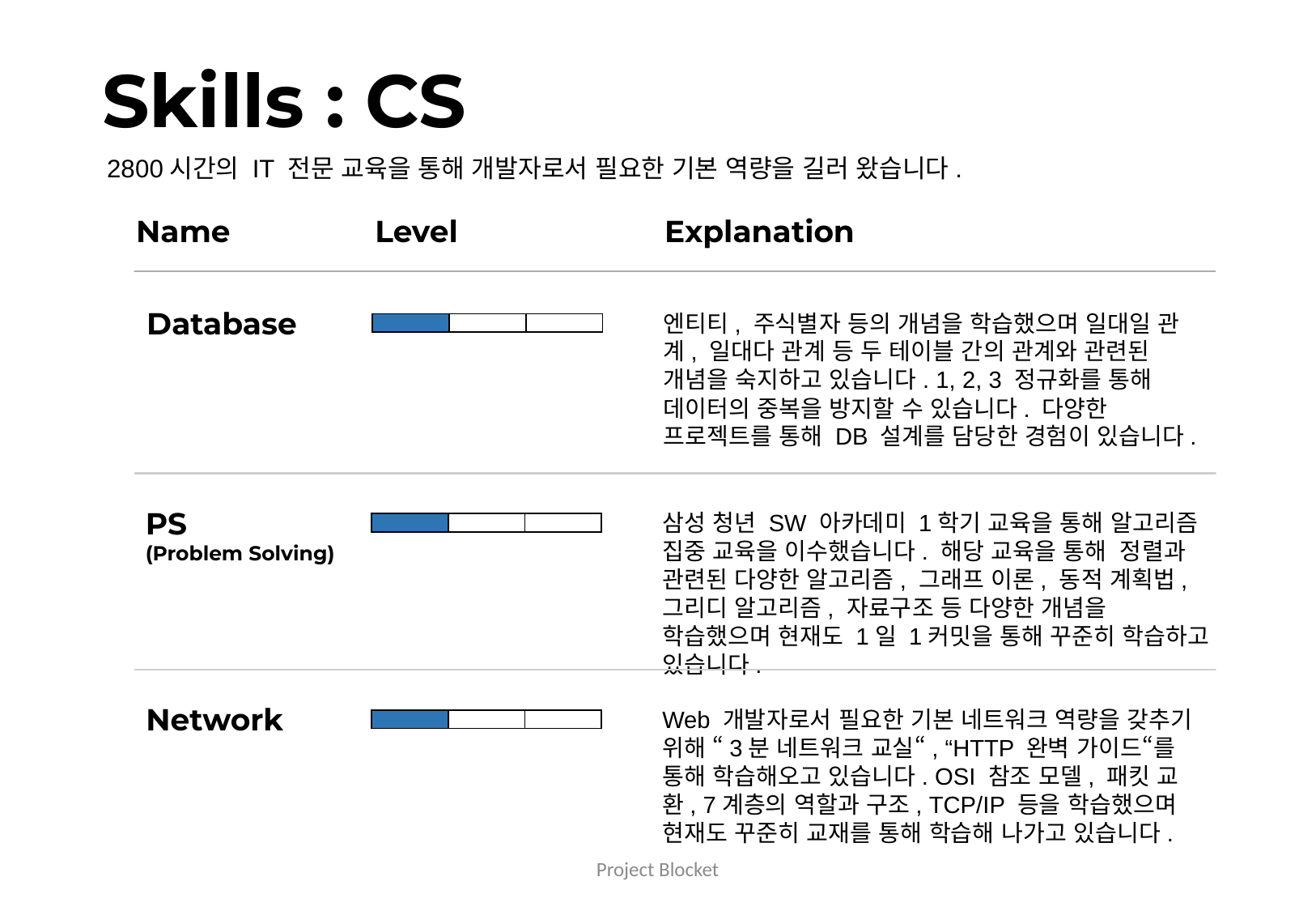

# Skills : CS
2800시간의 IT 전문 교육을 통해 개발자로서 필요한 기본 역량을 길러 왔습니다.
Name
Level
Explanation
Database
엔티티, 주식별자 등의 개념을 학습했으며 일대일 관계, 일대다 관계 등 두 테이블 간의 관계와 관련된 개념을 숙지하고 있습니다. 1, 2, 3 정규화를 통해 데이터의 중복을 방지할 수 있습니다. 다양한 프로젝트를 통해 DB 설계를 담당한 경험이 있습니다.
|  |  |  |
| --- | --- | --- |
PS
(Problem Solving)
삼성 청년 SW 아카데미 1학기 교육을 통해 알고리즘 집중 교육을 이수했습니다. 해당 교육을 통해  정렬과 관련된 다양한 알고리즘, 그래프 이론, 동적 계획법, 그리디 알고리즘, 자료구조 등 다양한 개념을 학습했으며 현재도 1일 1커밋을 통해 꾸준히 학습하고 있습니다.
|  |  |  |
| --- | --- | --- |
Network
Web 개발자로서 필요한 기본 네트워크 역량을 갖추기 위해 “3분 네트워크 교실“, “HTTP 완벽 가이드“를 통해 학습해오고 있습니다. OSI 참조 모델, 패킷 교환, 7계층의 역할과 구조, TCP/IP 등을 학습했으며 현재도 꾸준히 교재를 통해 학습해 나가고 있습니다.
|  |  |  |
| --- | --- | --- |
Project Blocket